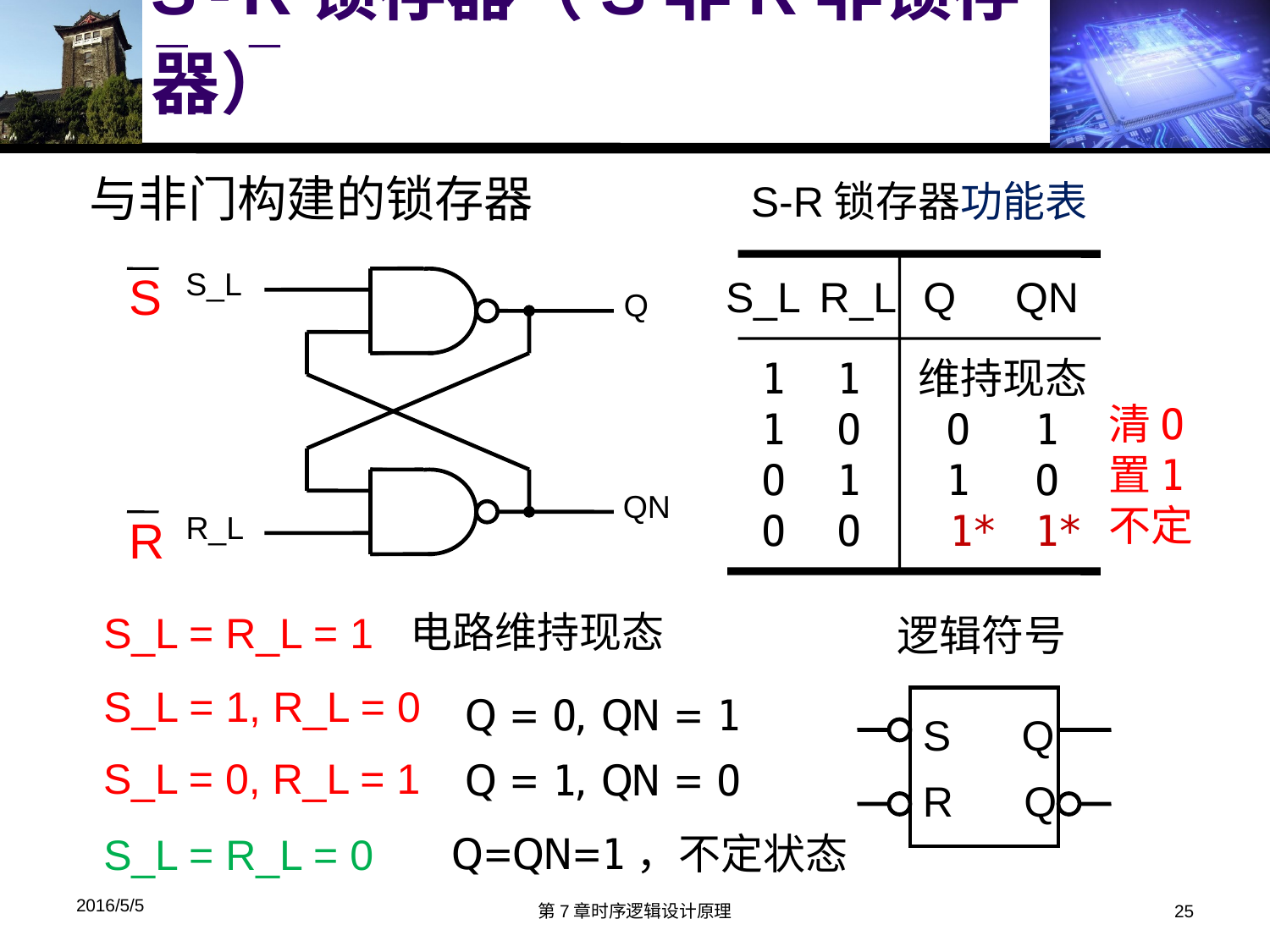

# S - R锁存器（S非R非锁存器）

S-R锁存器功能表

S_L  R_L
Q     QN

1    1
1    0
0    1
0    0
维持现态
0     1
1     0
  1*   1*

与非门构建的锁存器
S_L

Q
QN
R_L
S

R

清0
置1
不定
电路维持现态
S_L = R_L = 1
逻辑符号
S      Q
R      Q

S_L = 1, R_L = 0
Q = 0, QN = 1
S_L = 0, R_L = 1
Q = 1, QN = 0
Q=QN=1，不定状态
S_L = R_L = 0
2016/5/5
第7章时序逻辑设计原理
25